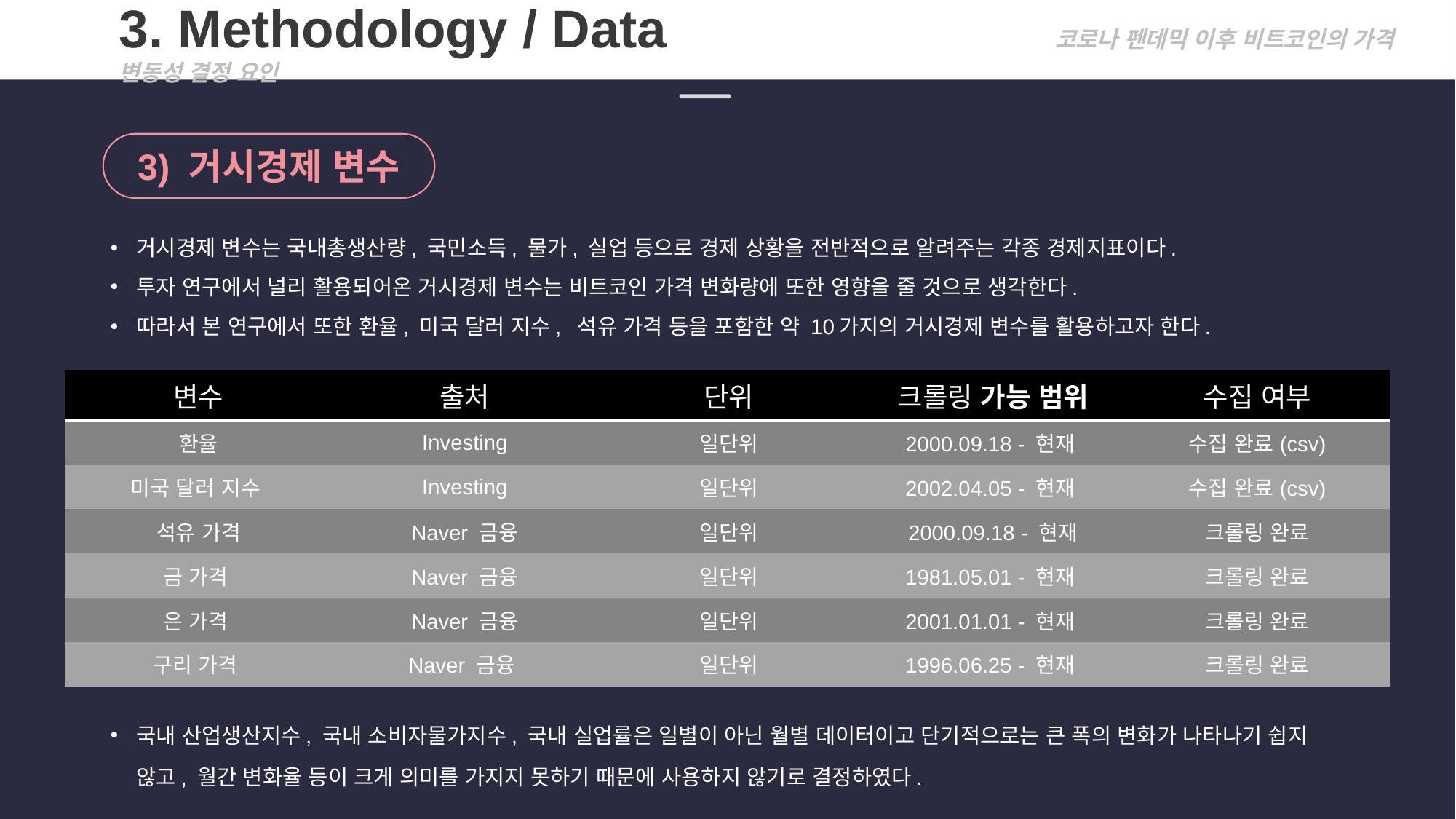

3. Methodology / Data			         코로나 펜데믹 이후 비트코인의 가격 변동성 결정 요인

3) 거시경제 변수
거시경제 변수는 국내총생산량, 국민소득, 물가, 실업 등으로 경제 상황을 전반적으로 알려주는 각종 경제지표이다.
투자 연구에서 널리 활용되어온 거시경제 변수는 비트코인 가격 변화량에 또한 영향을 줄 것으로 생각한다.
따라서 본 연구에서 또한 환율, 미국 달러 지수,  석유 가격 등을 포함한 약 10가지의 거시경제 변수를 활용하고자 한다.

국내 산업생산지수, 국내 소비자물가지수, 국내 실업률은 일별이 아닌 월별 데이터이고 단기적으로는 큰 폭의 변화가 나타나기 쉽지 않고, 월간 변화율 등이 크게 의미를 가지지 못하기 때문에 사용하지 않기로 결정하였다.
| 변수 | 출처 | 단위 | 크롤링 가능 범위 | 수집 여부 |
| --- | --- | --- | --- | --- |
| 환율 | Investing | 일단위 | 2000.09.18 - 현재 | 수집 완료(csv) |
| 미국 달러 지수 | Investing | 일단위 | 2002.04.05 - 현재 | 수집 완료(csv) |
| 석유 가격 | Naver 금융 | 일단위 | 2000.09.18 - 현재 | 크롤링 완료 |
| 금 가격 | Naver 금융 | 일단위 | 1981.05.01 - 현재 | 크롤링 완료 |
| 은 가격 | Naver 금융 | 일단위 | 2001.01.01 - 현재 | 크롤링 완료 |
| 구리 가격 | Naver 금융 | 일단위 | 1996.06.25 - 현재 | 크롤링 완료 |